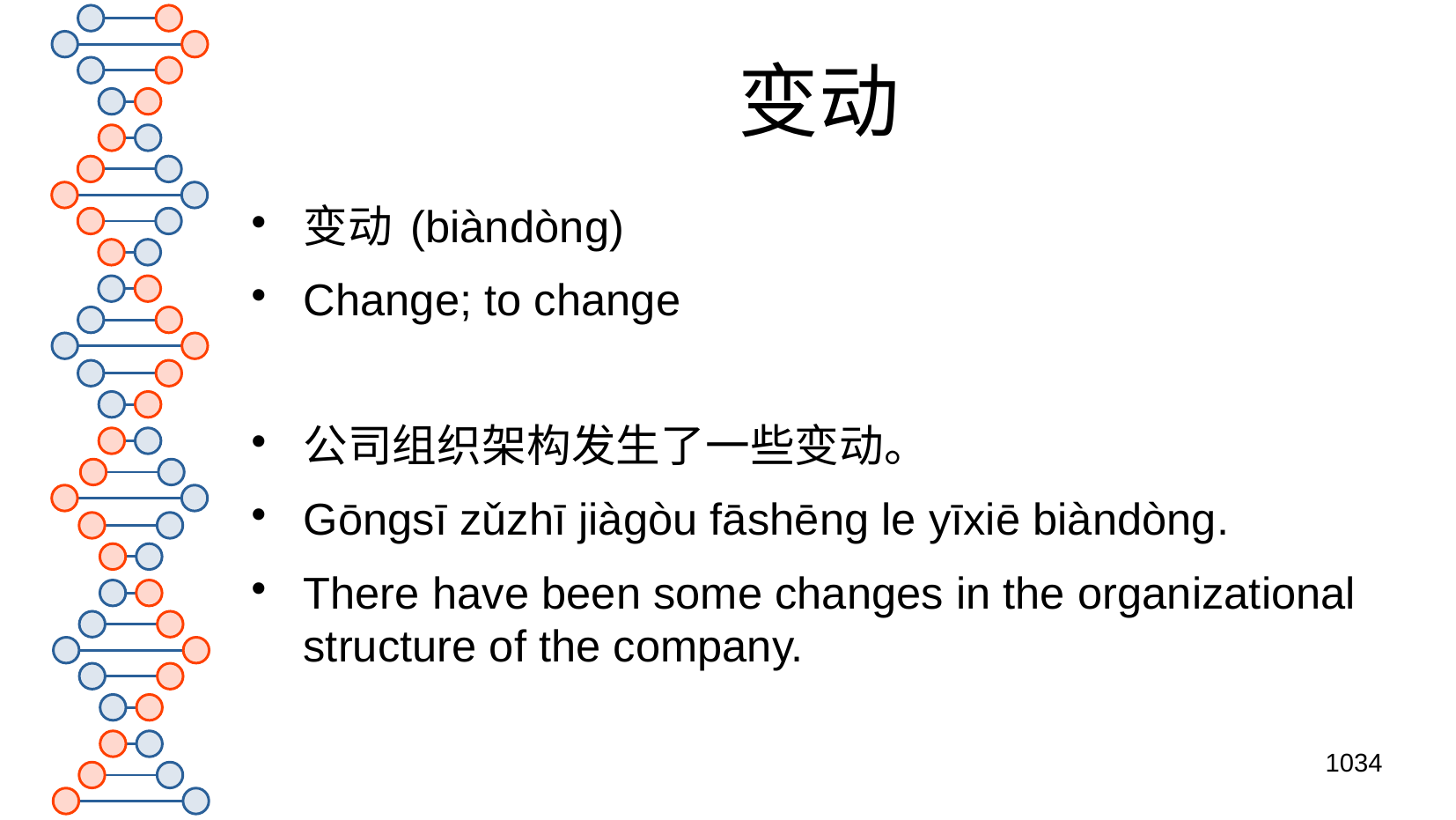

# 变动
变动 (biàndòng)
Change; to change

公司组织架构发生了一些变动。
Gōngsī zǔzhī jiàgòu fāshēng le yīxiē biàndòng.
There have been some changes in the organizational structure of the company.

1034